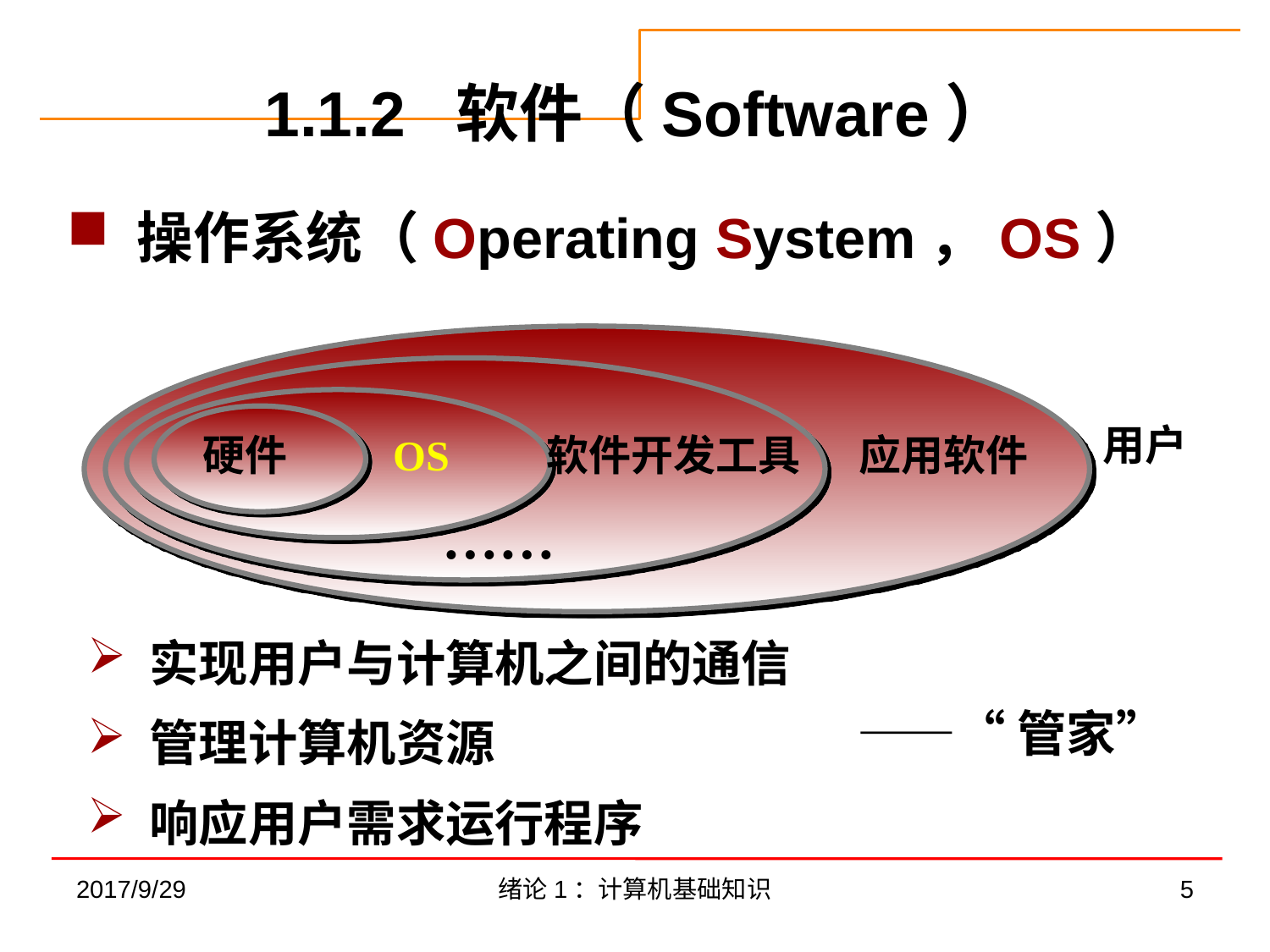

# 1.1.2  软件（Software）
 操作系统（Operating System，OS）

用户
硬件
OS
软件开发工具
应用软件
……
 实现用户与计算机之间的通信
——“管家”
 管理计算机资源
 响应用户需求运行程序
2017/9/29
绪论1：计算机基础知识
5